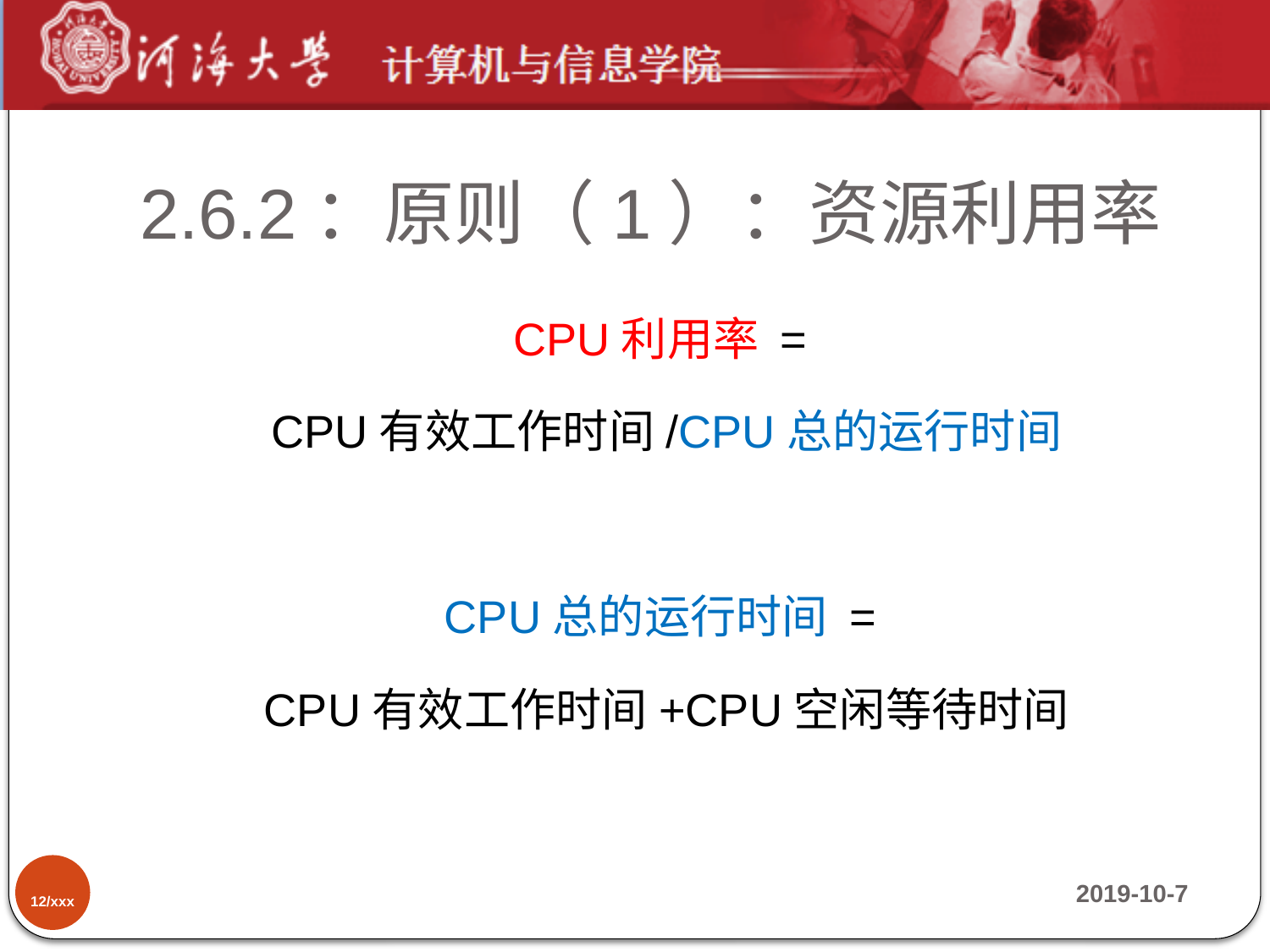

# 2.6.2：原则（1）：资源利用率
CPU利用率 =
CPU有效工作时间/CPU总的运行时间

CPU总的运行时间 =
CPU有效工作时间+CPU空闲等待时间

12/xxx
2019-10-7